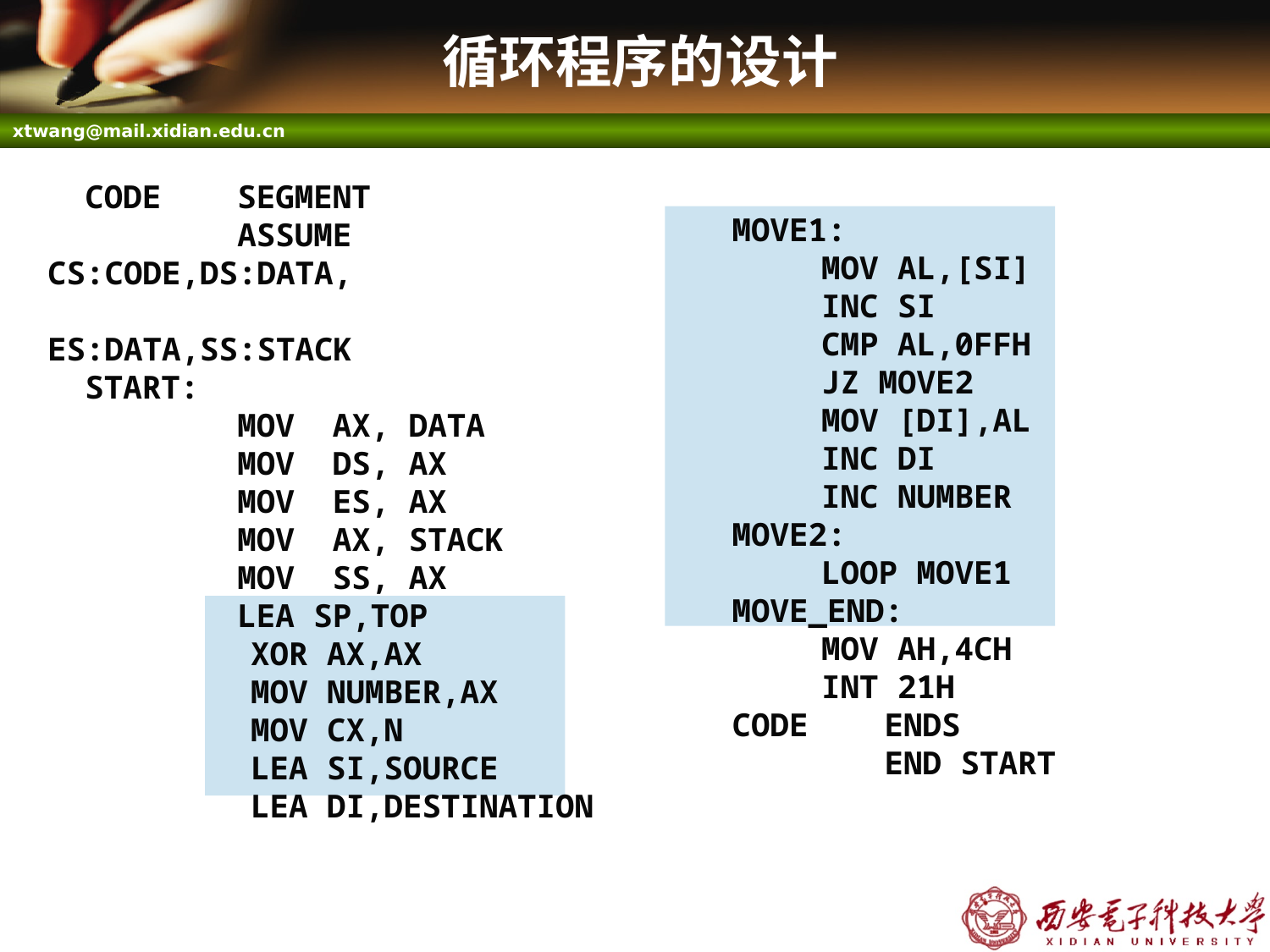

# 循环程序的设计
MOVE1:
	MOV AL,[SI]
	INC SI
	CMP AL,0FFH
	JZ MOVE2
	MOV [DI],AL
	INC DI
	INC NUMBER
MOVE2:
	LOOP MOVE1
MOVE_END:
	MOV AH,4CH
	INT 21H
CODE    ENDS
        END START
CODE    SEGMENT
        ASSUME  CS:CODE,DS:DATA,
                ES:DATA,SS:STACK
START:
        MOV  AX, DATA
        MOV  DS, AX
        MOV  ES, AX
        MOV  AX, STACK
        MOV  SS, AX
        LEA SP,TOP
 	    XOR AX,AX
	    MOV NUMBER,AX
	    MOV CX,N
	    LEA SI,SOURCE
	    LEA DI,DESTINATION